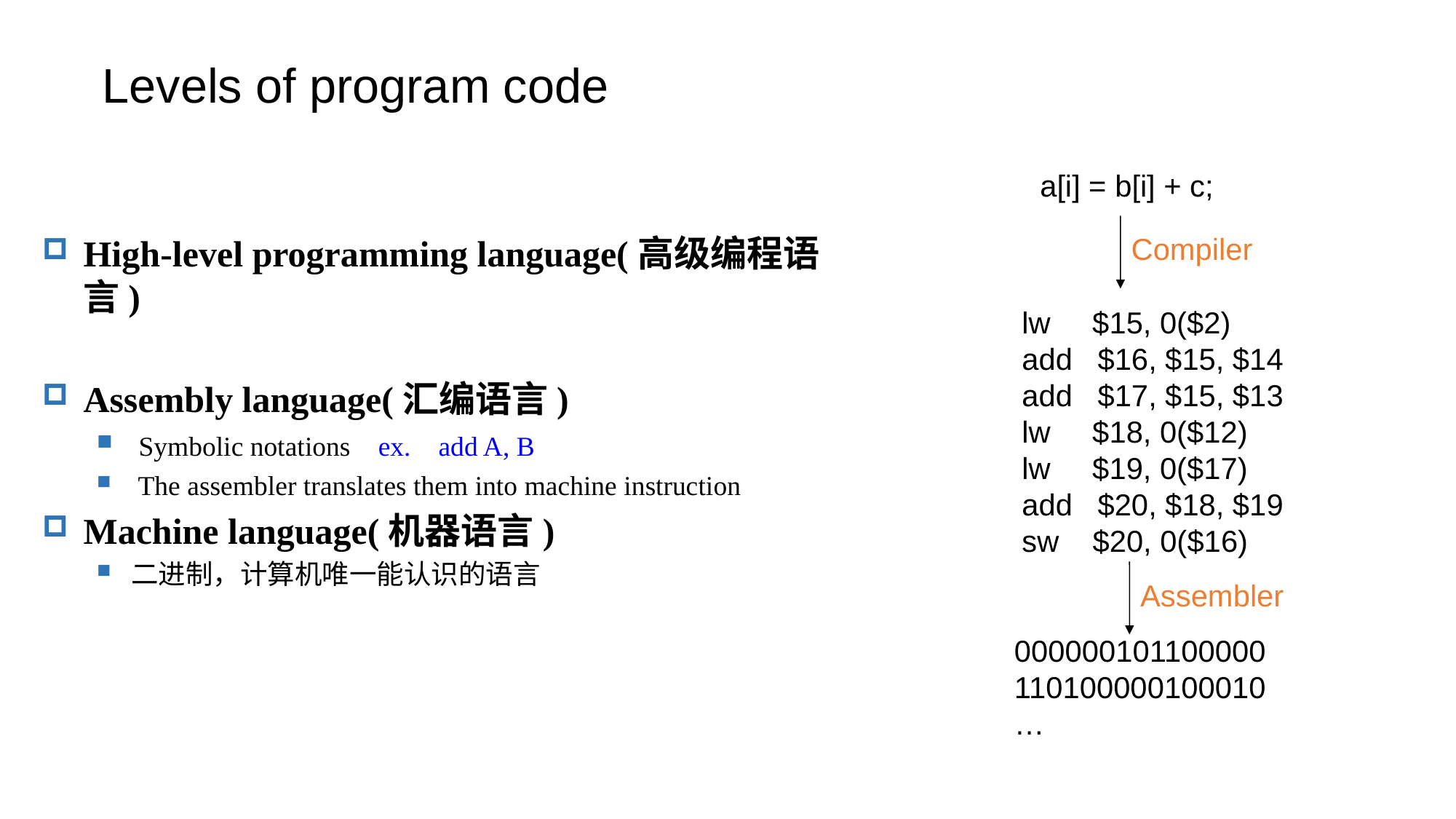

# Levels of program code
a[i] = b[i] + c;

Compiler
High-level programming language(高级编程语言)

Assembly language(汇编语言)
 Symbolic notations    ex.    add A, B
 The assembler translates them into machine instruction
Machine language(机器语言)
二进制，计算机唯一能认识的语言
lw     $15, 0($2)
add   $16, $15, $14
add   $17, $15, $13
lw     $18, 0($12)
lw     $19, 0($17)
add   $20, $18, $19
sw    $20, 0($16)

Assembler
000000101100000
110100000100010
…